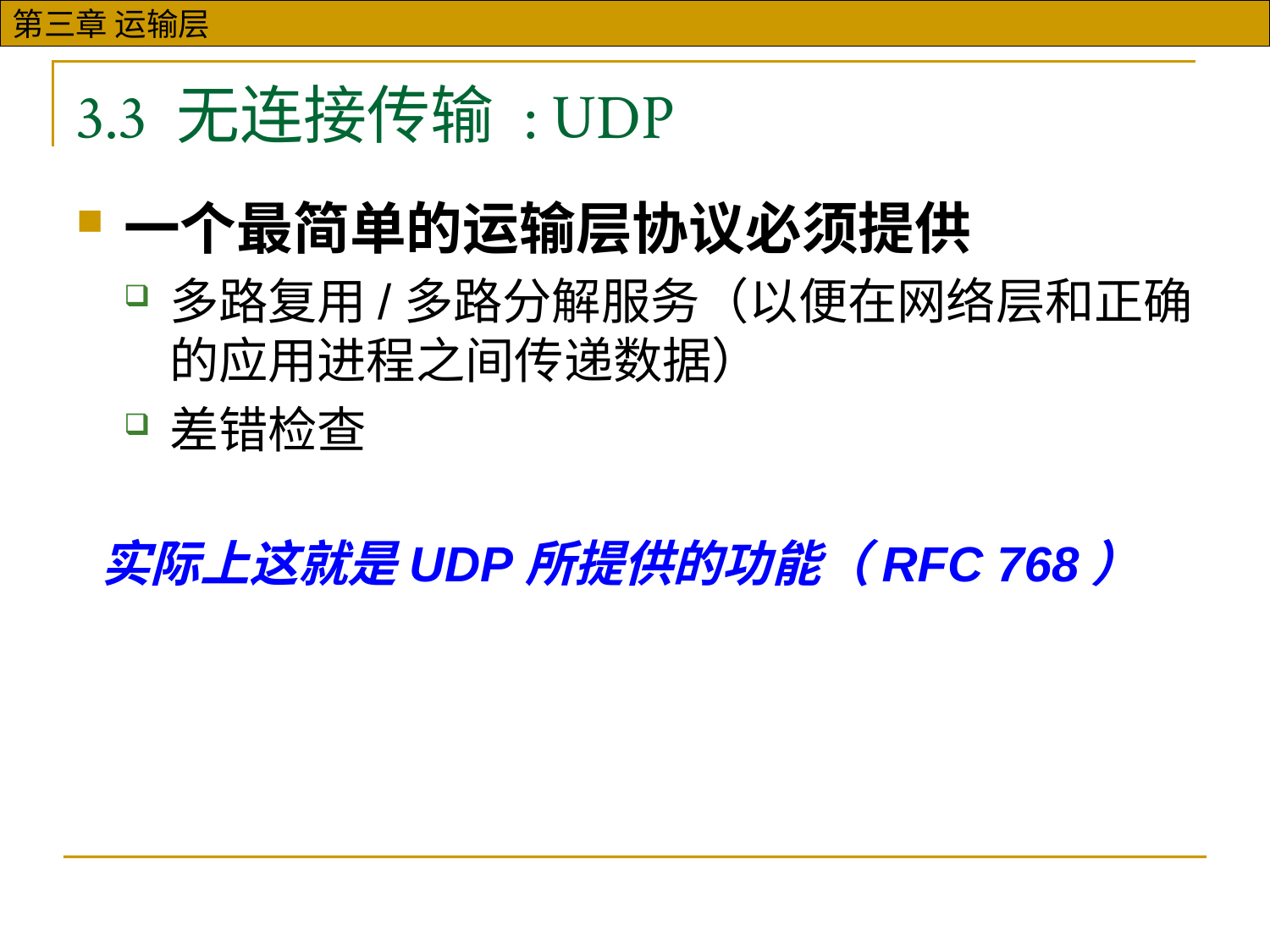

# 3.3 无连接传输 : UDP
一个最简单的运输层协议必须提供
多路复用/多路分解服务（以便在网络层和正确的应用进程之间传递数据）
差错检查
实际上这就是UDP所提供的功能（RFC 768）
18